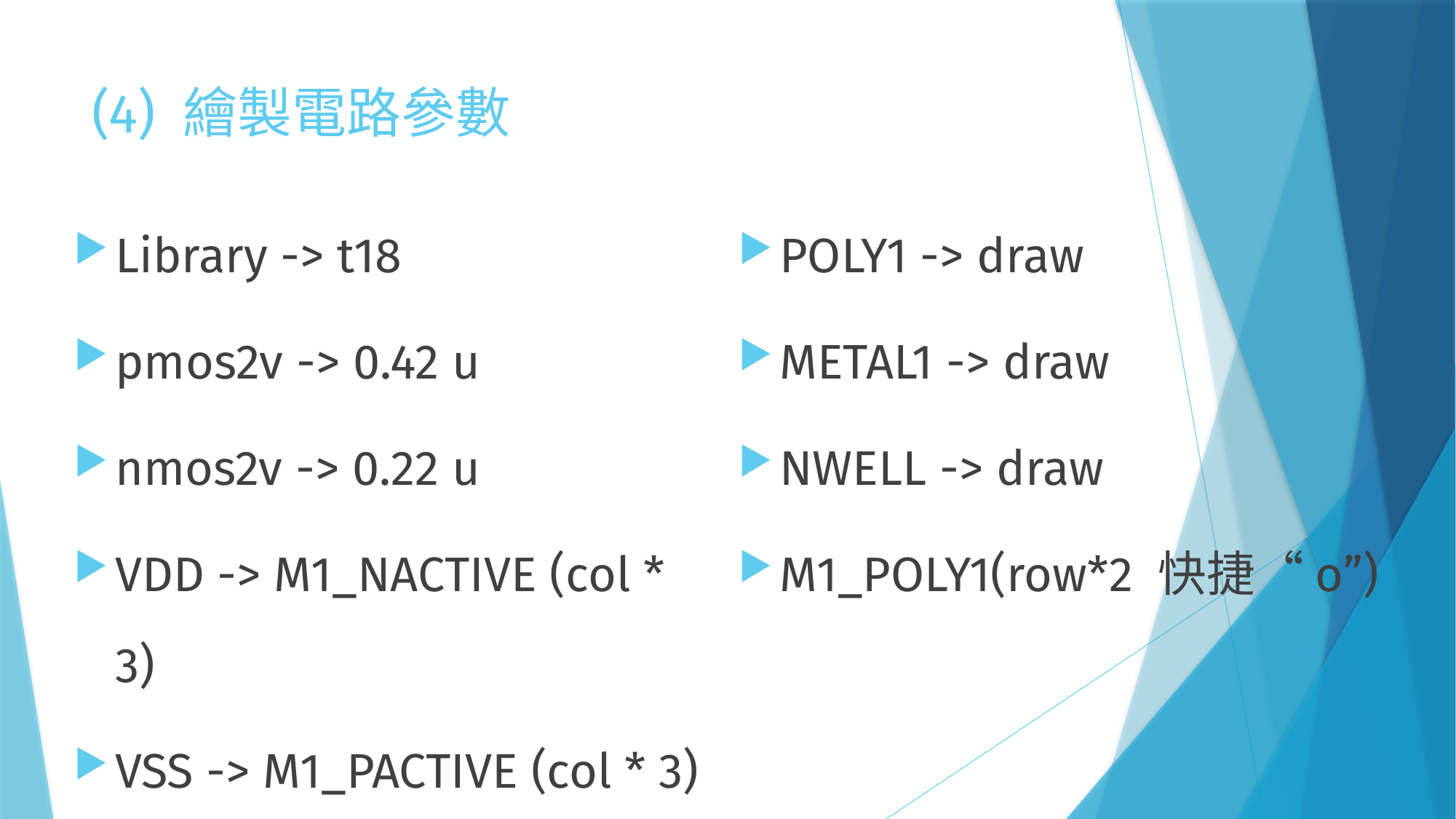

# (4) 繪製電路參數
Library -> t18
pmos2v -> 0.42 u
nmos2v -> 0.22 u
VDD -> M1_NACTIVE (col * 3)
VSS -> M1_PACTIVE (col * 3)
POLY1 -> draw
METAL1 -> draw
NWELL -> draw
M1_POLY1(row*2 快捷“o”)